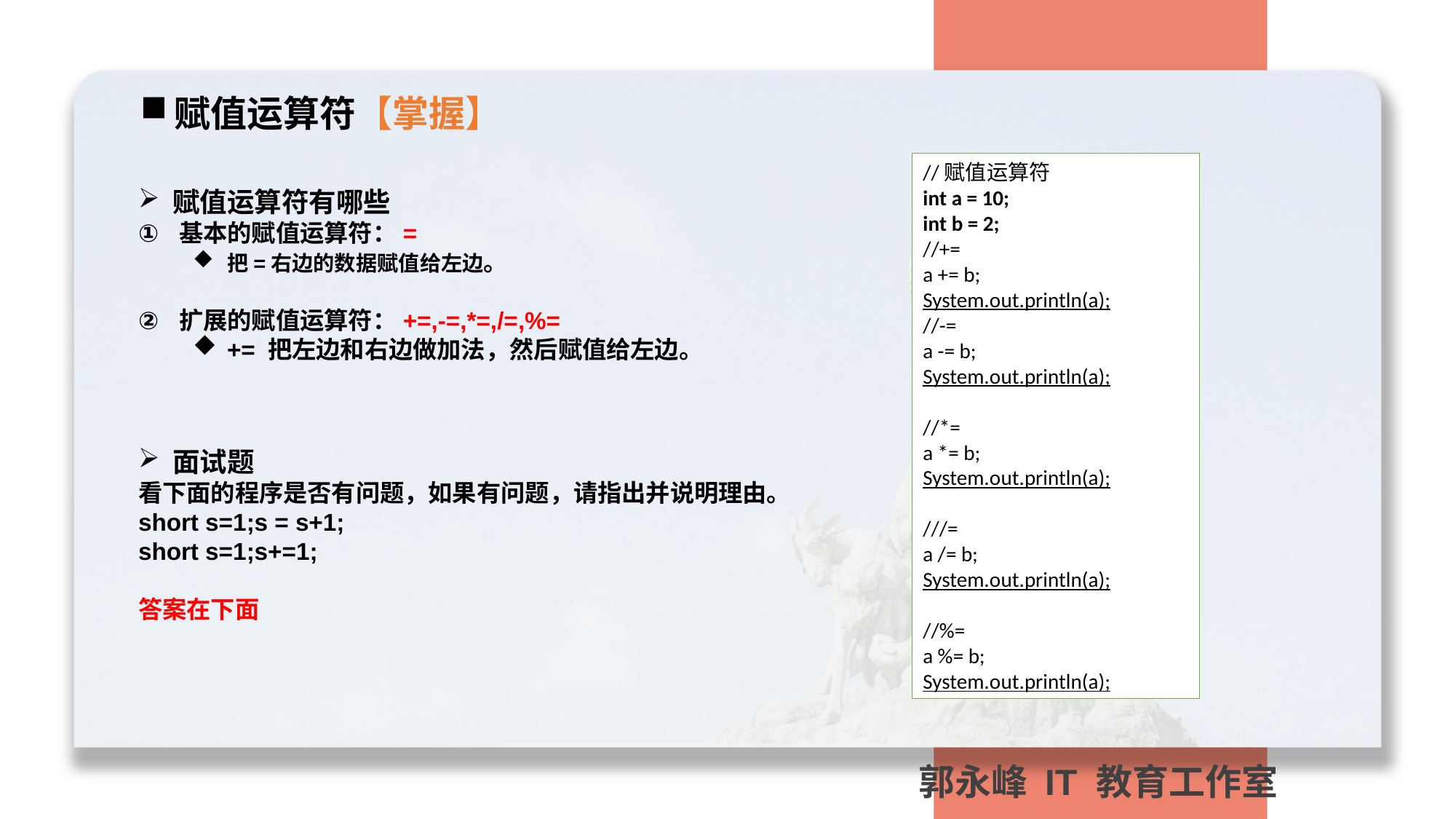

赋值运算符【掌握】
//赋值运算符
int a = 10;
int b = 2;
//+=
a += b;
System.out.println(a);
//-=
a -= b;
System.out.println(a);

//*=
a *= b;
System.out.println(a);

///=
a /= b;
System.out.println(a);

//%=
a %= b;
System.out.println(a);
赋值运算符有哪些
基本的赋值运算符：=
把=右边的数据赋值给左边。

扩展的赋值运算符：+=,-=,*=,/=,%=
+= 把左边和右边做加法，然后赋值给左边。
面试题
看下面的程序是否有问题，如果有问题，请指出并说明理由。
short s=1;s = s+1;
short s=1;s+=1;

答案在下面